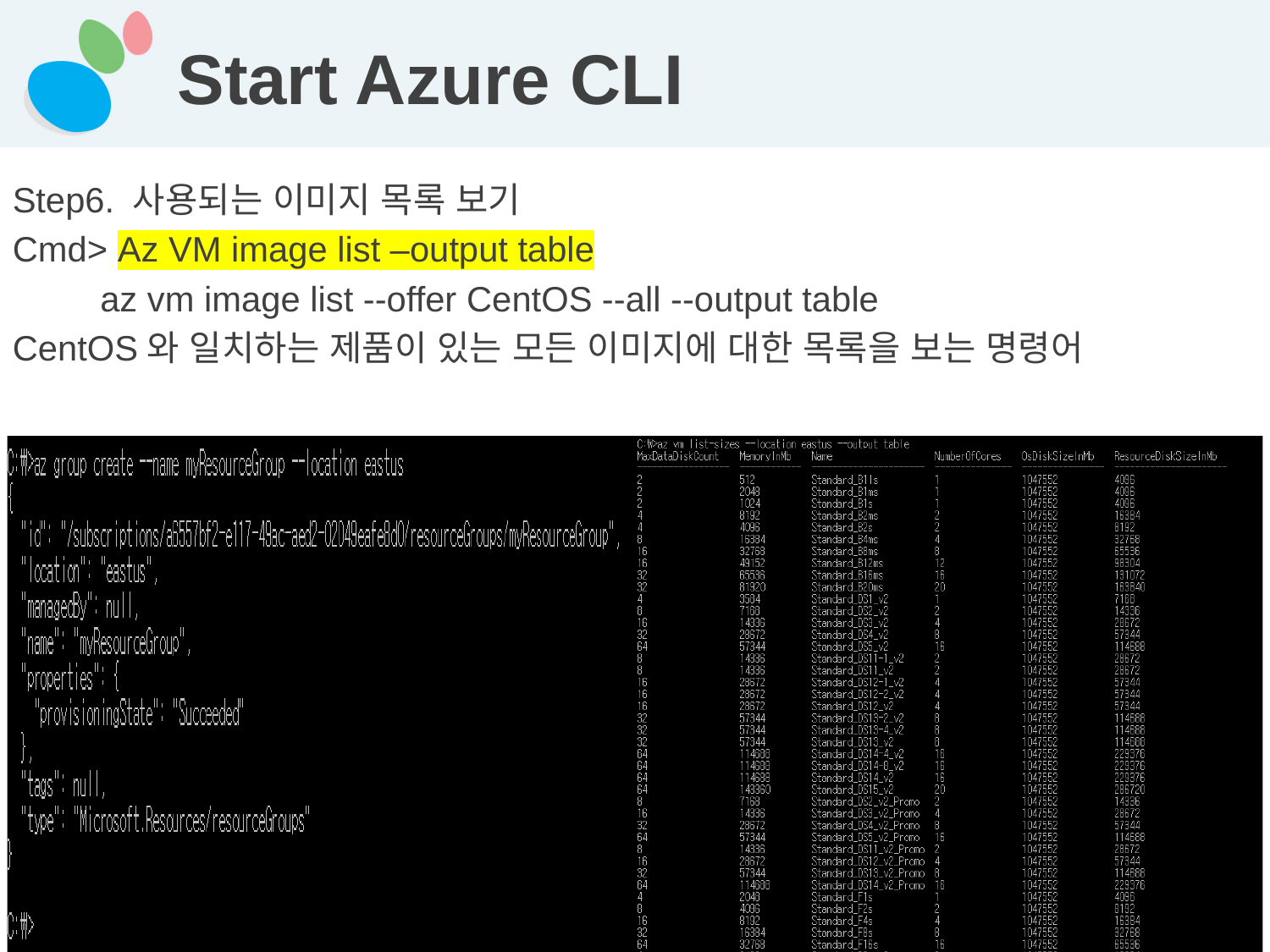

# Start Azure CLI
Step6. 사용되는 이미지 목록 보기
Cmd> Az VM image list –output table
         az vm image list --offer CentOS --all --output table
CentOS와 일치하는 제품이 있는 모든 이미지에 대한 목록을 보는 명령어